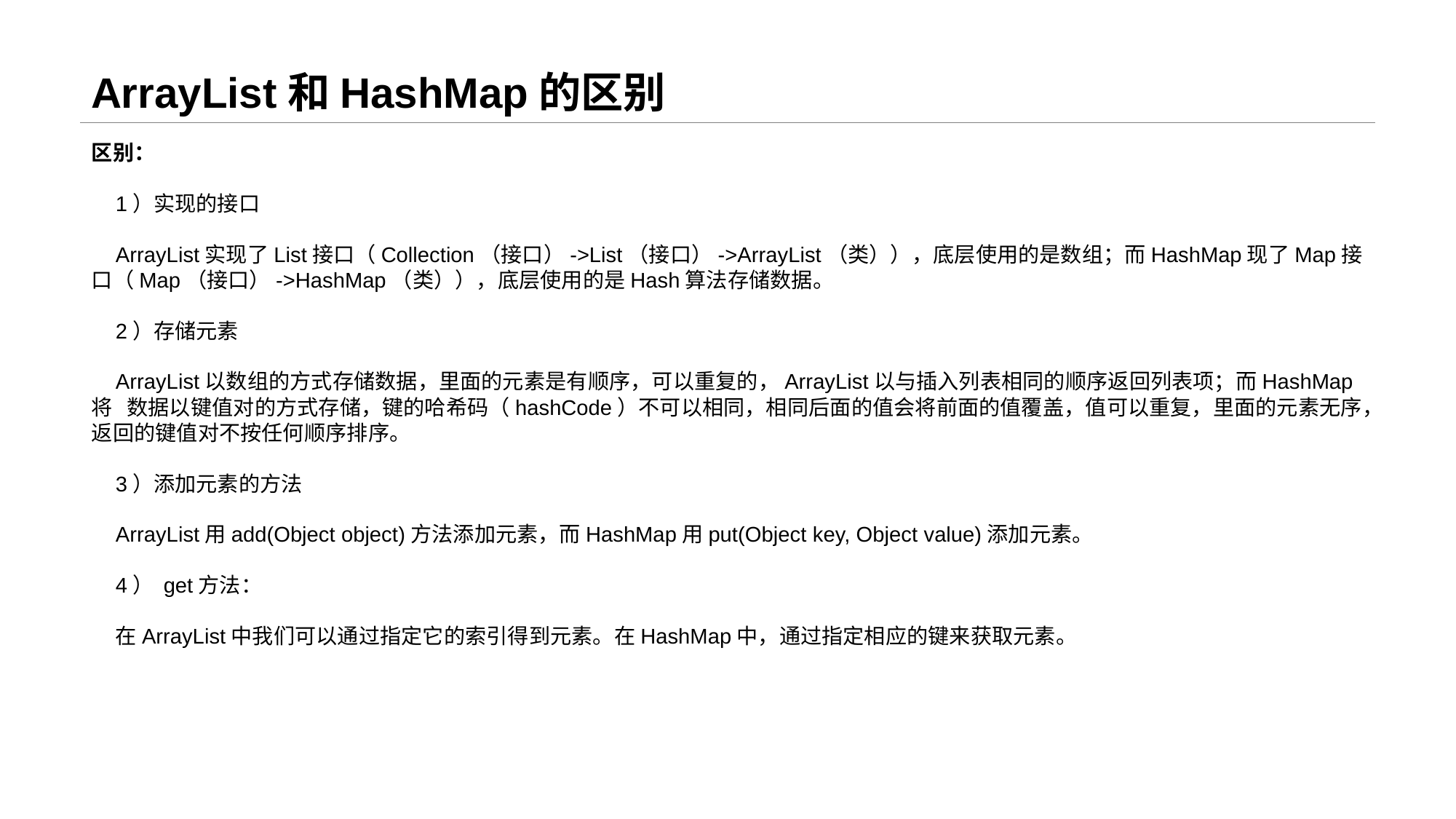

# ArrayList和HashMap的区别
区别：

    1）实现的接口

    ArrayList实现了List接口（Collection（接口）->List（接口）->ArrayList（类）），底层使用的是数组；而HashMap现了Map接口（Map（接口）->HashMap（类）），底层使用的是Hash算法存储数据。

    2）存储元素

    ArrayList以数组的方式存储数据，里面的元素是有顺序，可以重复的，ArrayList以与插入列表相同的顺序返回列表项；而HashMap将   数据以键值对的方式存储，键的哈希码（hashCode）不可以相同，相同后面的值会将前面的值覆盖，值可以重复，里面的元素无序，返回的键值对不按任何顺序排序。

    3）添加元素的方法

    ArrayList用add(Object object)方法添加元素，而HashMap用put(Object key, Object value)添加元素。

    4） get方法：

    在ArrayList中我们可以通过指定它的索引得到元素。在HashMap中，通过指定相应的键来获取元素。

18